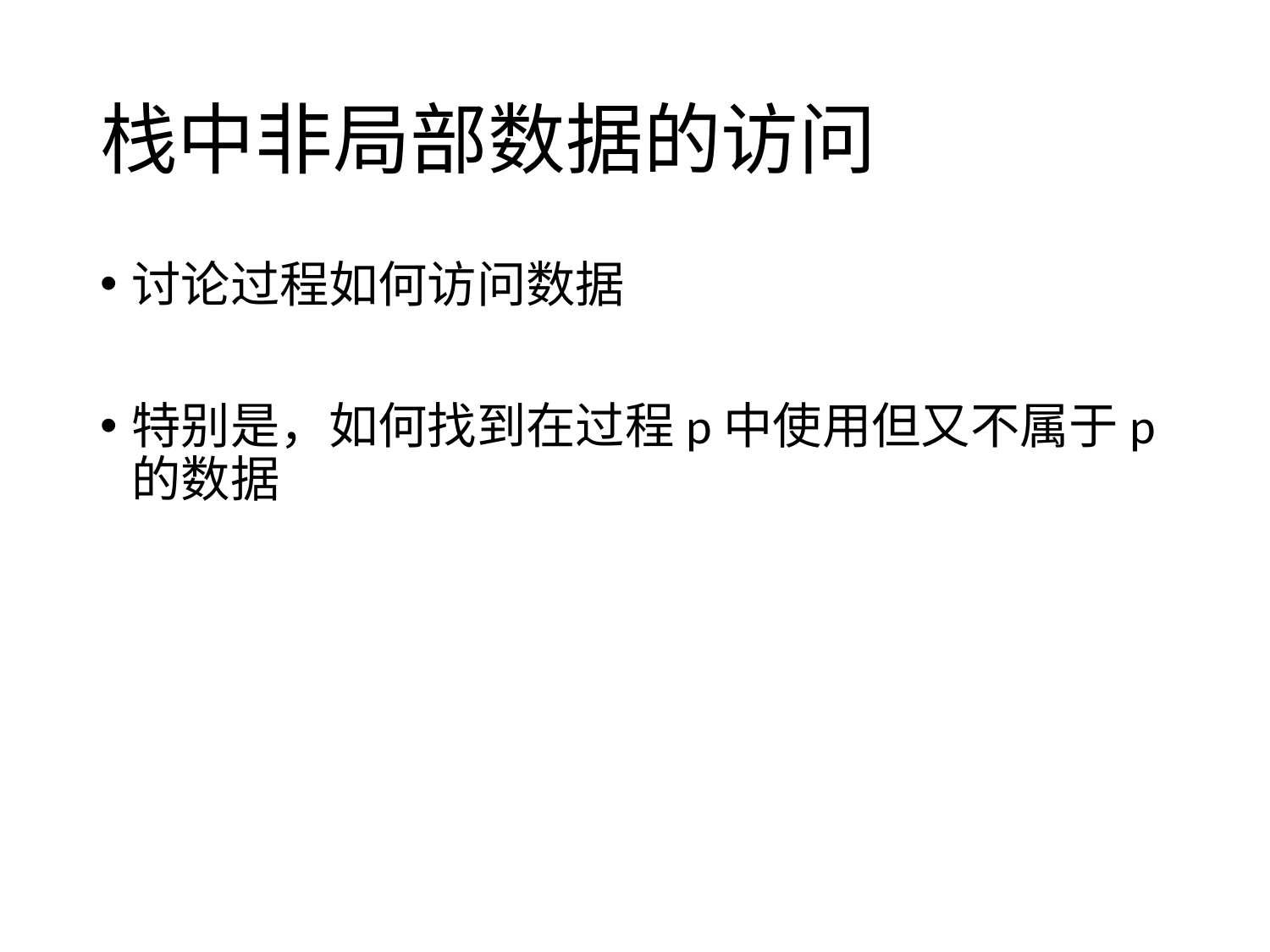

# 栈中非局部数据的访问
讨论过程如何访问数据

特别是，如何找到在过程p中使用但又不属于p的数据